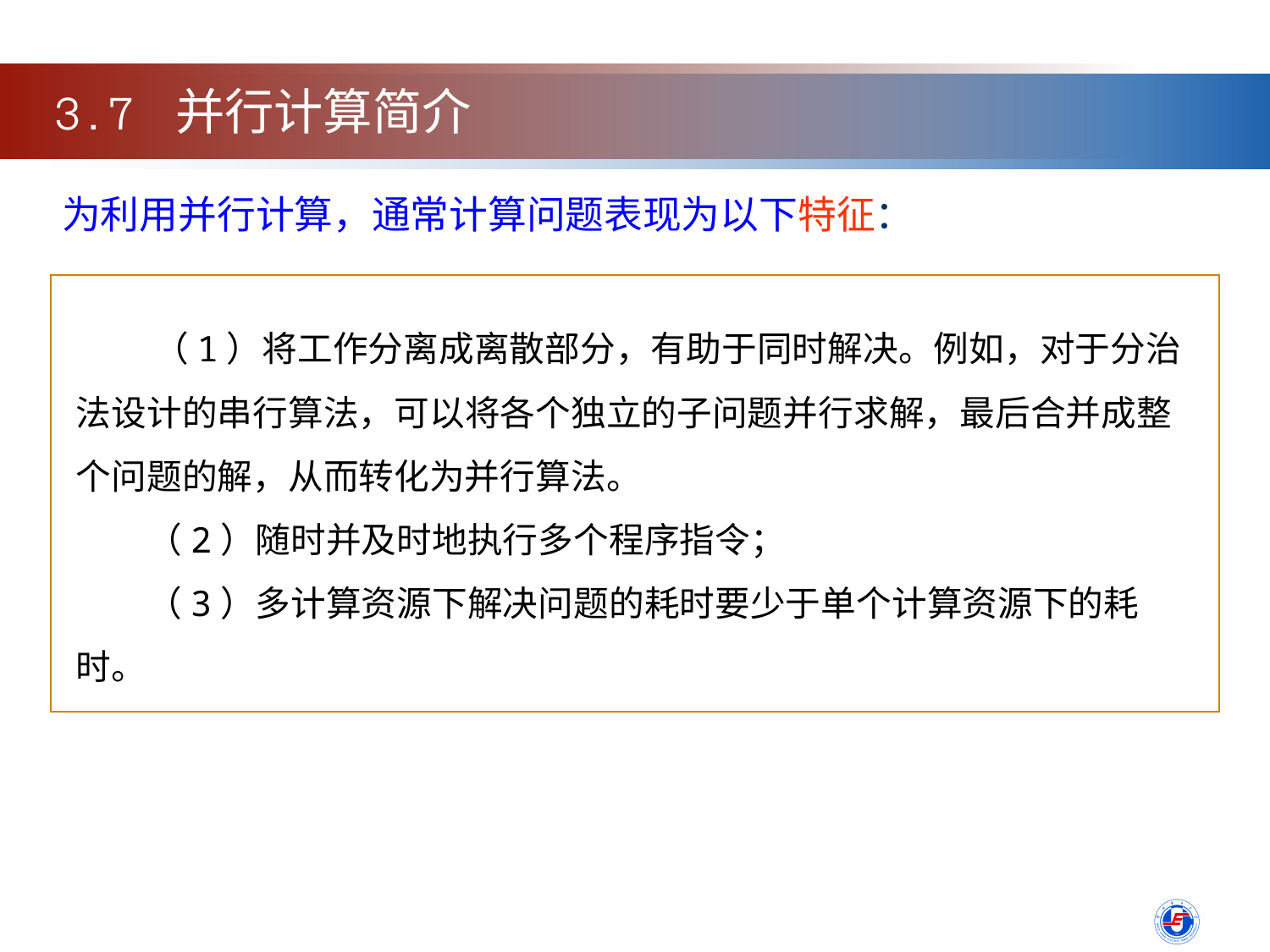

3.7 并行计算简介
为利用并行计算，通常计算问题表现为以下特征：
　　（1）将工作分离成离散部分，有助于同时解决。例如，对于分治法设计的串行算法，可以将各个独立的子问题并行求解，最后合并成整个问题的解，从而转化为并行算法。
　　（2）随时并及时地执行多个程序指令；
　　（3）多计算资源下解决问题的耗时要少于单个计算资源下的耗时。